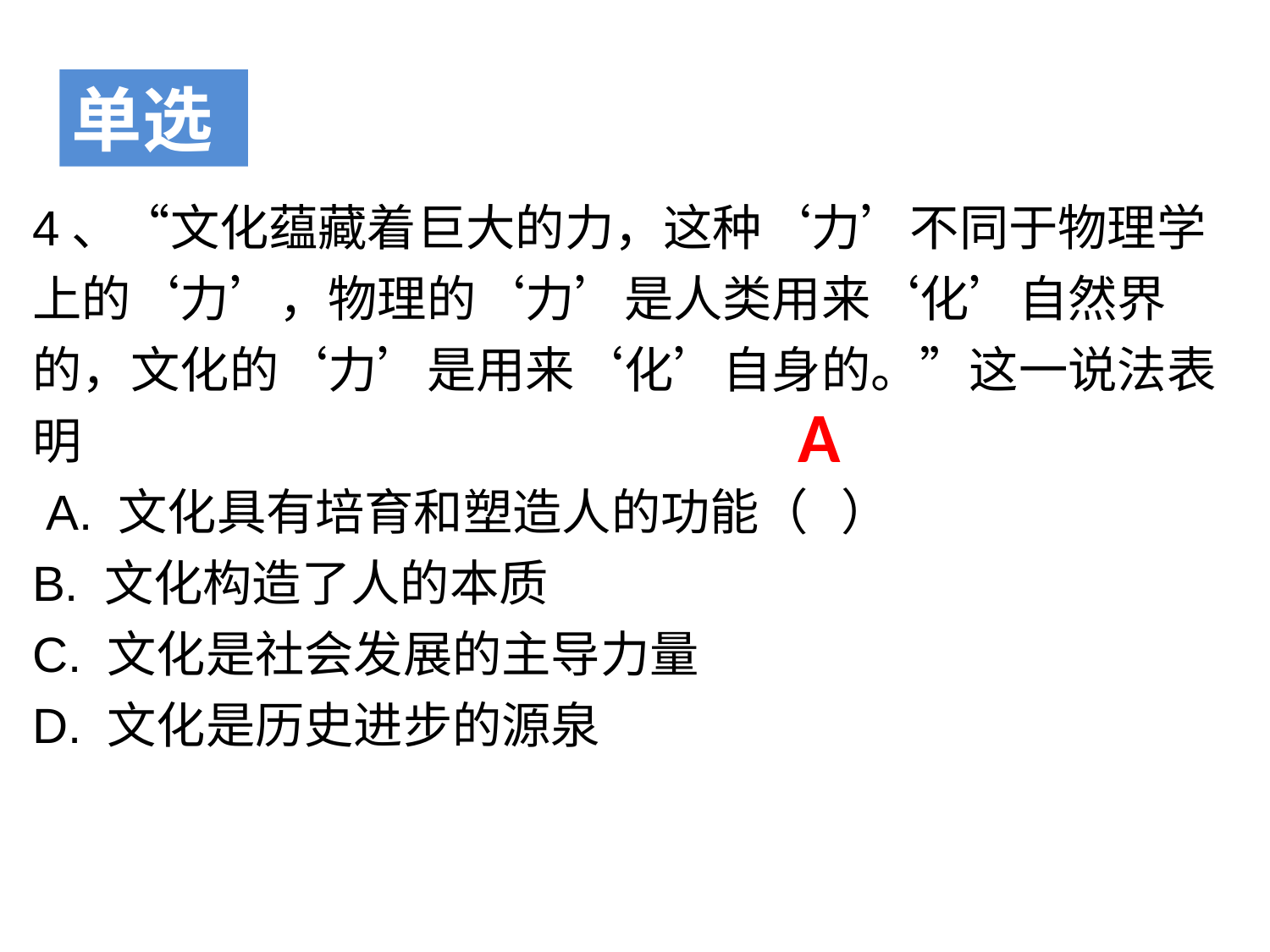

单选
4、“文化蕴藏着巨大的力，这种‘力’不同于物理学上的‘力’，物理的‘力’是人类用来‘化’自然界的，文化的‘力’是用来‘化’自身的。”这一说法表明
 A. 文化具有培育和塑造人的功能（   ）
B. 文化构造了人的本质
C. 文化是社会发展的主导力量
D. 文化是历史进步的源泉
A